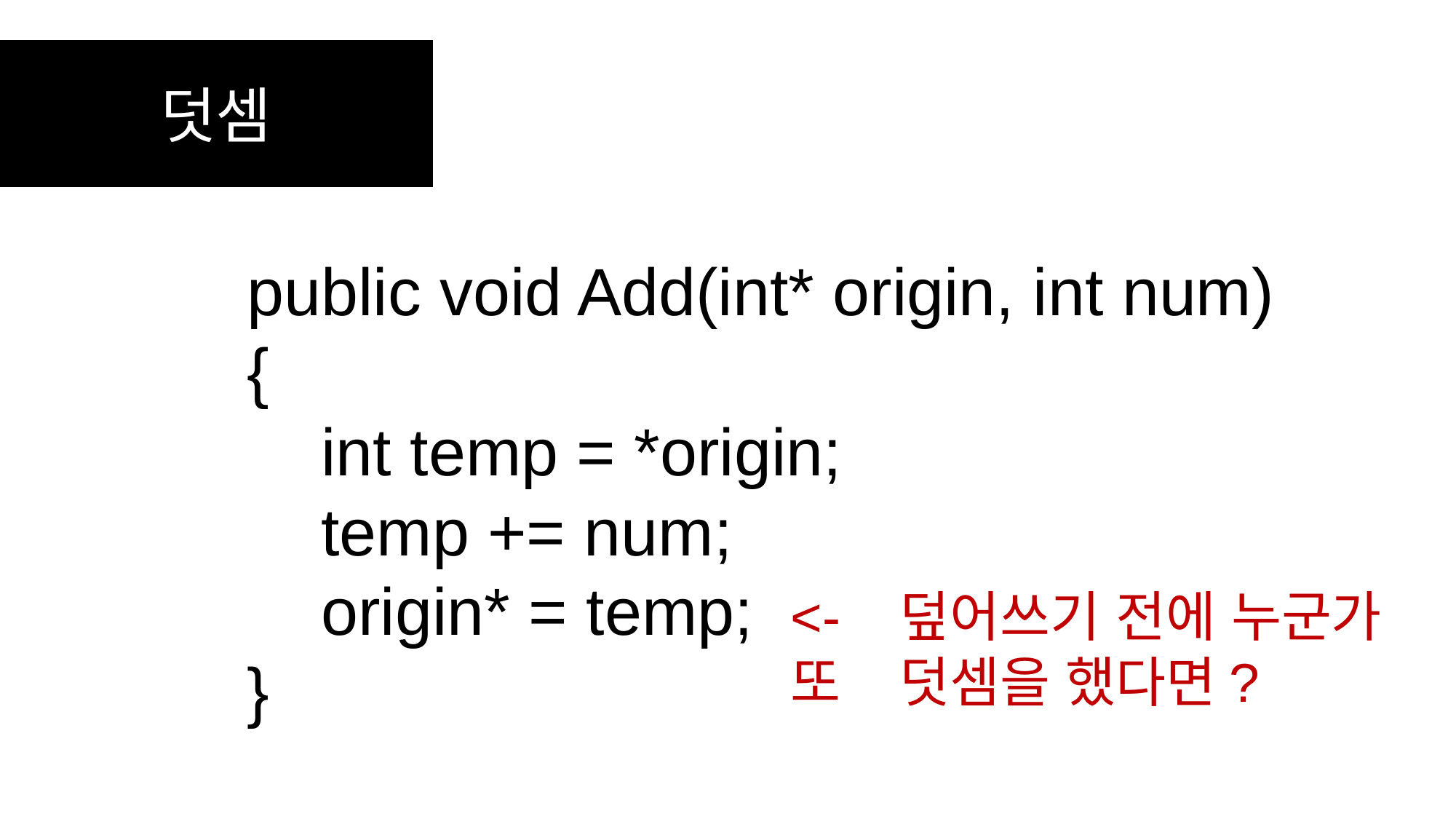

덧셈
public void Add(int* origin, int num)
{
    int temp = *origin;
    temp += num;
    origin* = temp;
}
<- 	덮어쓰기 전에 누군가 또 	덧셈을 했다면?